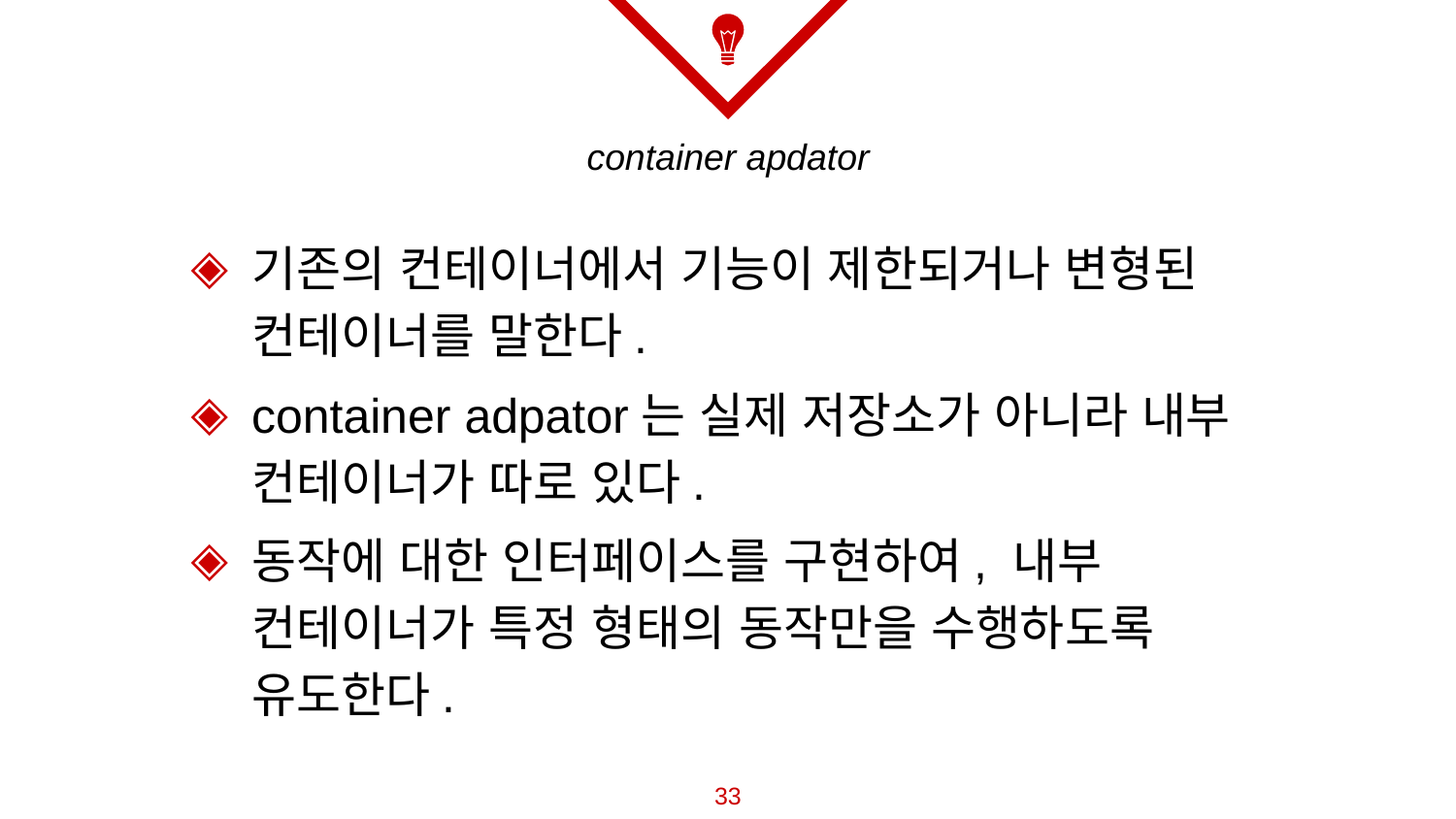

# container apdator
기존의 컨테이너에서 기능이 제한되거나 변형된 컨테이너를 말한다.
container adpator는 실제 저장소가 아니라 내부 컨테이너가 따로 있다.
동작에 대한 인터페이스를 구현하여, 내부 컨테이너가 특정 형태의 동작만을 수행하도록 유도한다.
33